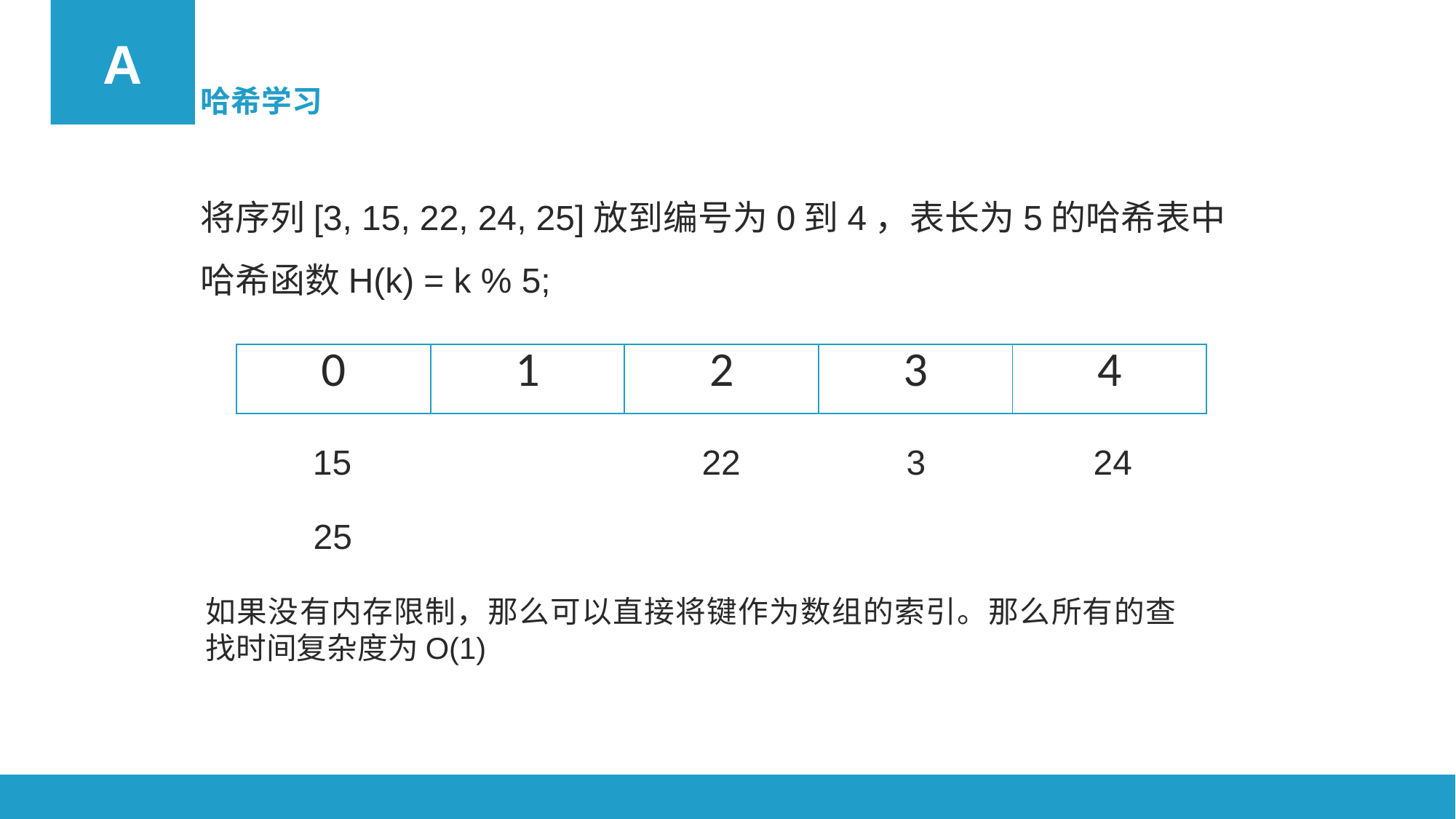

A
哈希学习
将序列[3, 15, 22, 24, 25]放到编号为0到4，表长为5的哈希表中
哈希函数H(k) = k % 5;

| 0 | 1 | 2 | 3 | 4 |
| --- | --- | --- | --- | --- |
15
22
3
24
25
如果没有内存限制，那么可以直接将键作为数组的索引。那么所有的查找时间复杂度为O(1)